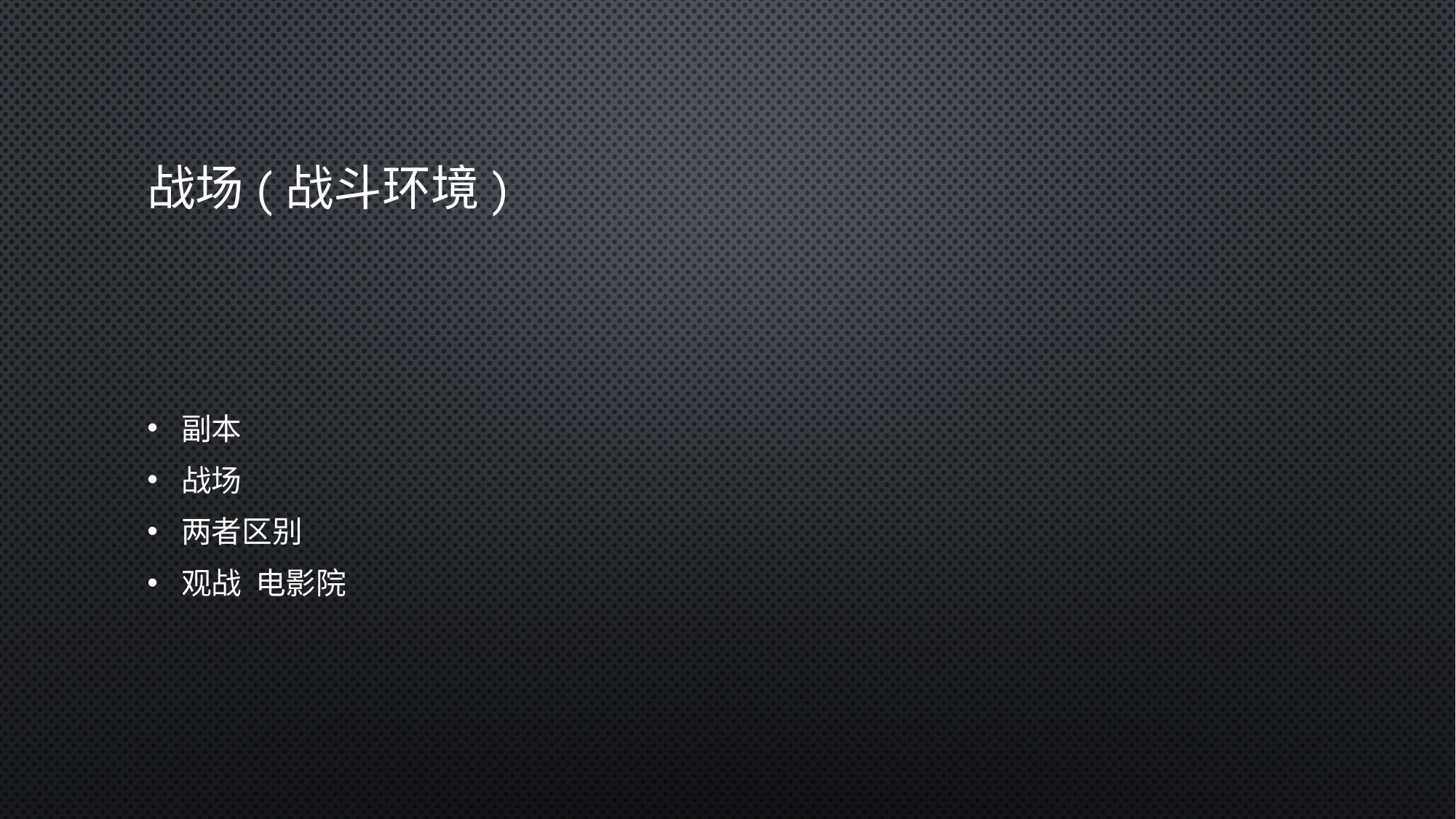

# 战场(战斗环境)
副本
战场
两者区别
观战  电影院